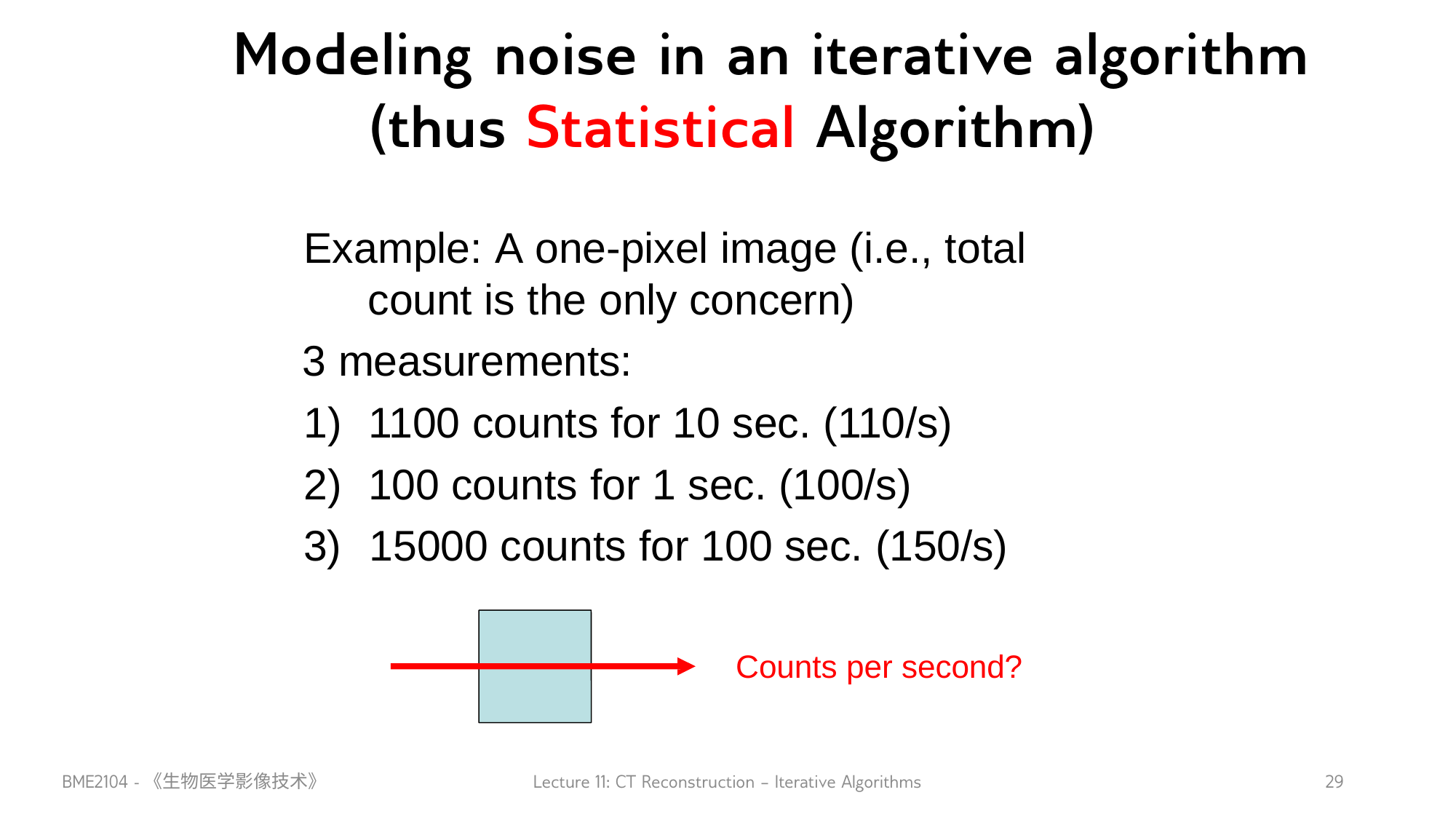

# Modeling noise in an iterative algorithm (thus Statistical Algorithm)
Example: A one-pixel image (i.e., total count is the only concern)
3 measurements:
1100 counts for 10 sec. (110/s)
100 counts for 1 sec. (100/s)
3)	15000 counts for 100 sec. (150/s)

Counts per second?

BME2104 -《生物医学影像技术》
Lecture 11: CT Reconstruction – Iterative Algorithms
29